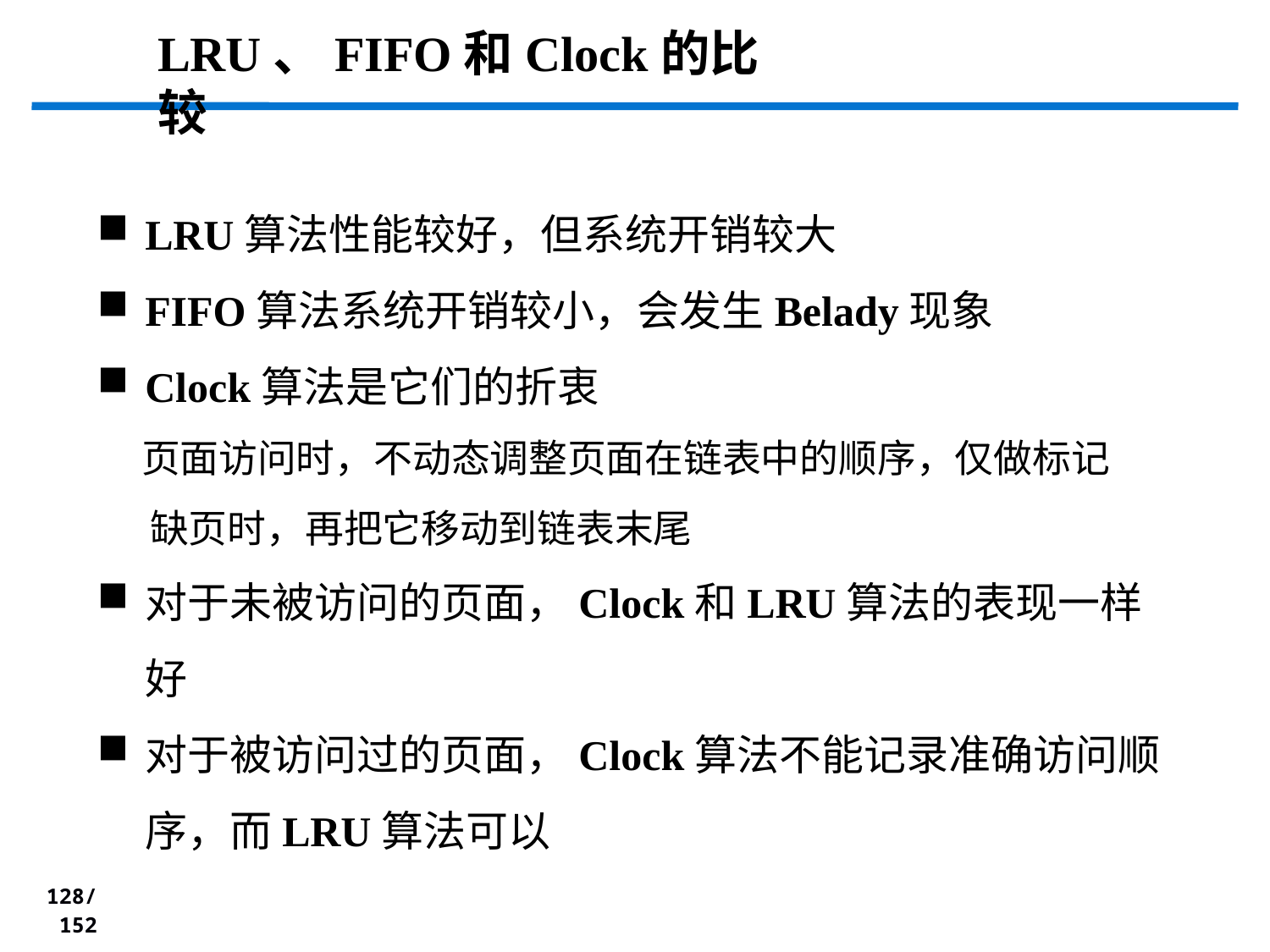

LRU、FIFO和Clock的比较
LRU算法性能较好，但系统开销较大
FIFO算法系统开销较小，会发生Belady现象
Clock算法是它们的折衷
    页面访问时，不动态调整页面在链表中的顺序，仅做标记
     缺页时，再把它移动到链表末尾
对于未被访问的页面，Clock和LRU算法的表现一样好
对于被访问过的页面，Clock算法不能记录准确访问顺序，而LRU算法可以